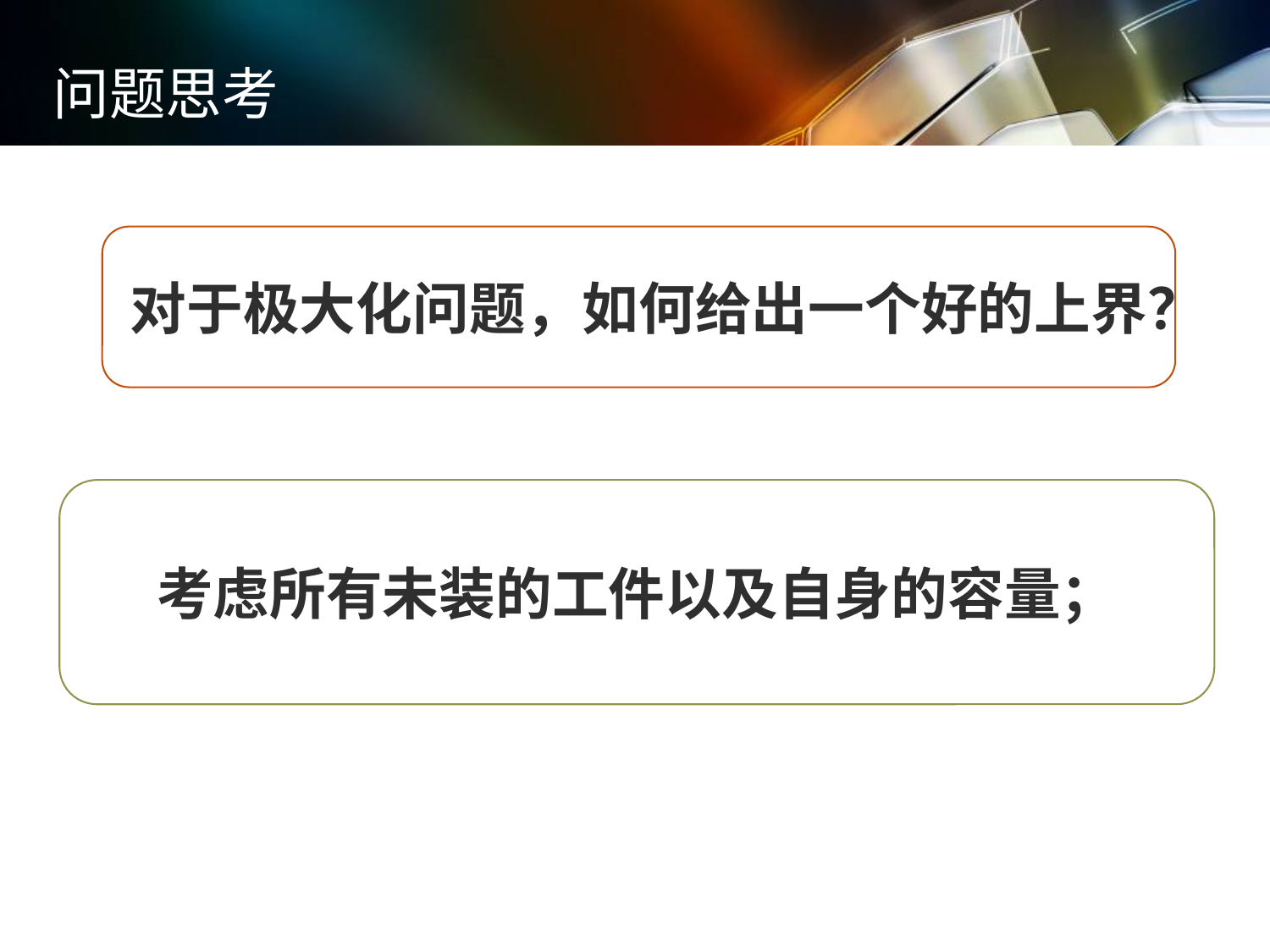

问题思考
对于极大化问题，如何给出一个好的上界？
考虑所有未装的工件以及自身的容量；